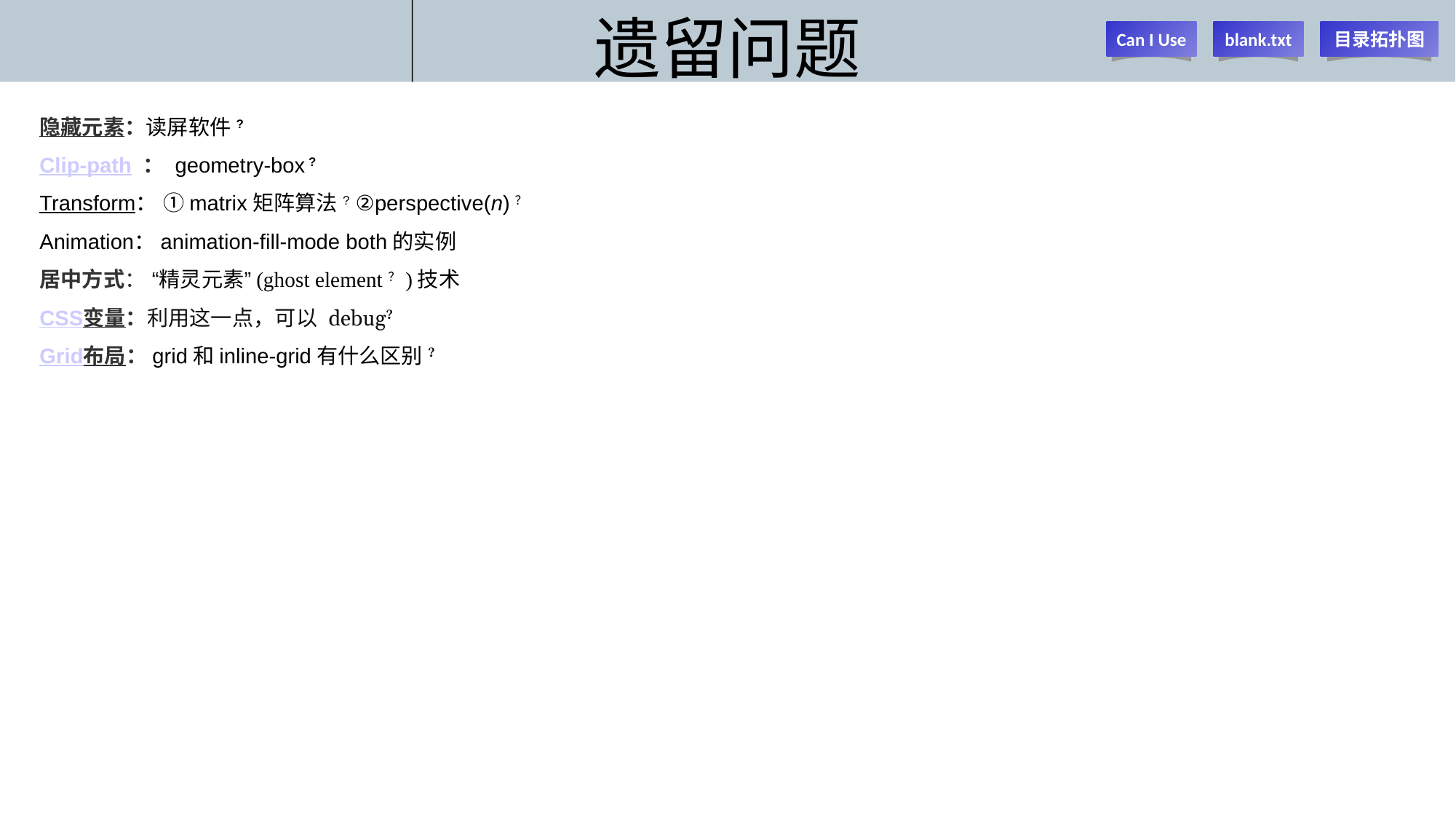

# 遗留问题
Can I Use

blank.txt

目录拓扑图

隐藏元素：读屏软件?
Clip-path ： geometry-box ?
Transform： ①matrix矩阵算法? ②perspective(n)？
Animation：animation-fill-mode both的实例
居中方式： “精灵元素”(ghost element？)技术
CSS变量：利用这一点，可以 debug?
Grid布局：grid和inline-grid有什么区别?